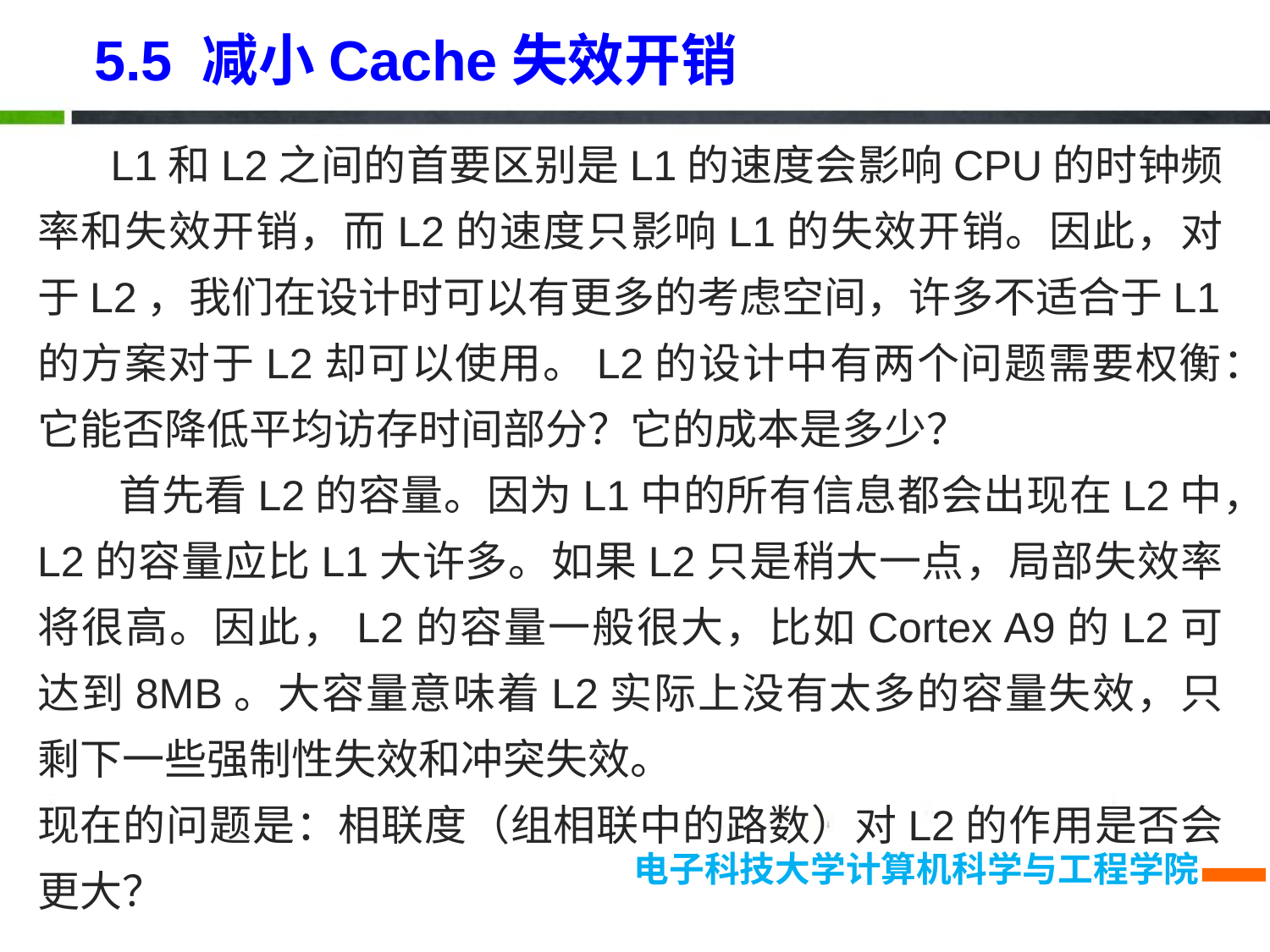

5.5 减小Cache失效开销
      L1和L2之间的首要区别是L1的速度会影响CPU的时钟频率和失效开销，而L2的速度只影响L1的失效开销。因此，对于L2，我们在设计时可以有更多的考虑空间，许多不适合于L1的方案对于L2却可以使用。L2的设计中有两个问题需要权衡：它能否降低平均访存时间部分？它的成本是多少？
       首先看L2的容量。因为L1中的所有信息都会出现在L2中，L2的容量应比L1大许多。如果L2只是稍大一点，局部失效率将很高。因此，L2的容量一般很大，比如Cortex A9的L2可达到8MB。大容量意味着L2实际上没有太多的容量失效，只剩下一些强制性失效和冲突失效。
现在的问题是：相联度（组相联中的路数）对L2的作用是否会更大？
28